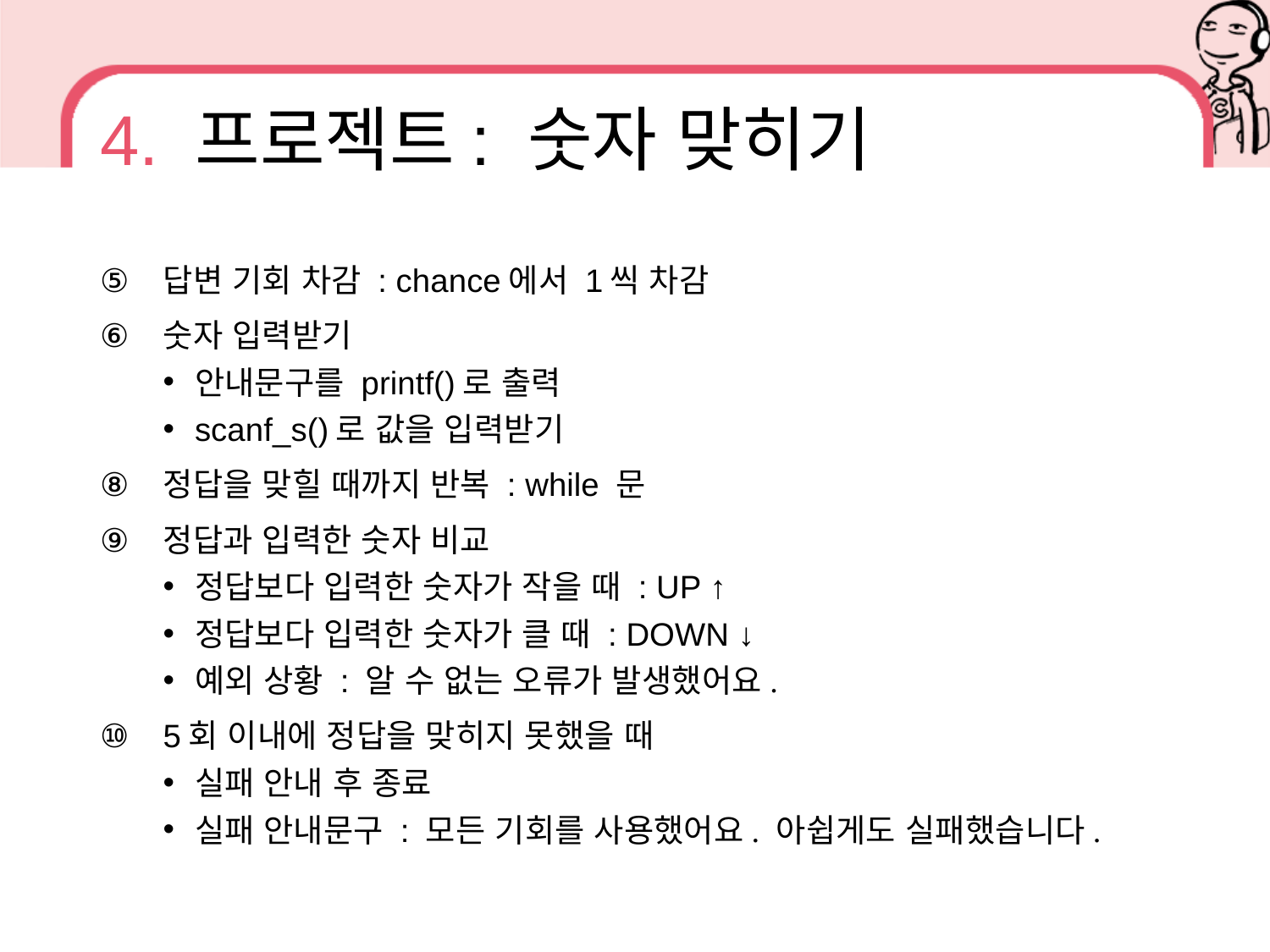

# 4. 프로젝트: 숫자 맞히기
답변 기회 차감 : chance에서 1씩 차감
숫자 입력받기
안내문구를 printf()로 출력
scanf_s()로 값을 입력받기
정답을 맞힐 때까지 반복 : while 문
정답과 입력한 숫자 비교
정답보다 입력한 숫자가 작을 때 : UP ↑
정답보다 입력한 숫자가 클 때 : DOWN ↓
예외 상황 : 알 수 없는 오류가 발생했어요.
5회 이내에 정답을 맞히지 못했을 때
실패 안내 후 종료
실패 안내문구 : 모든 기회를 사용했어요. 아쉽게도 실패했습니다.